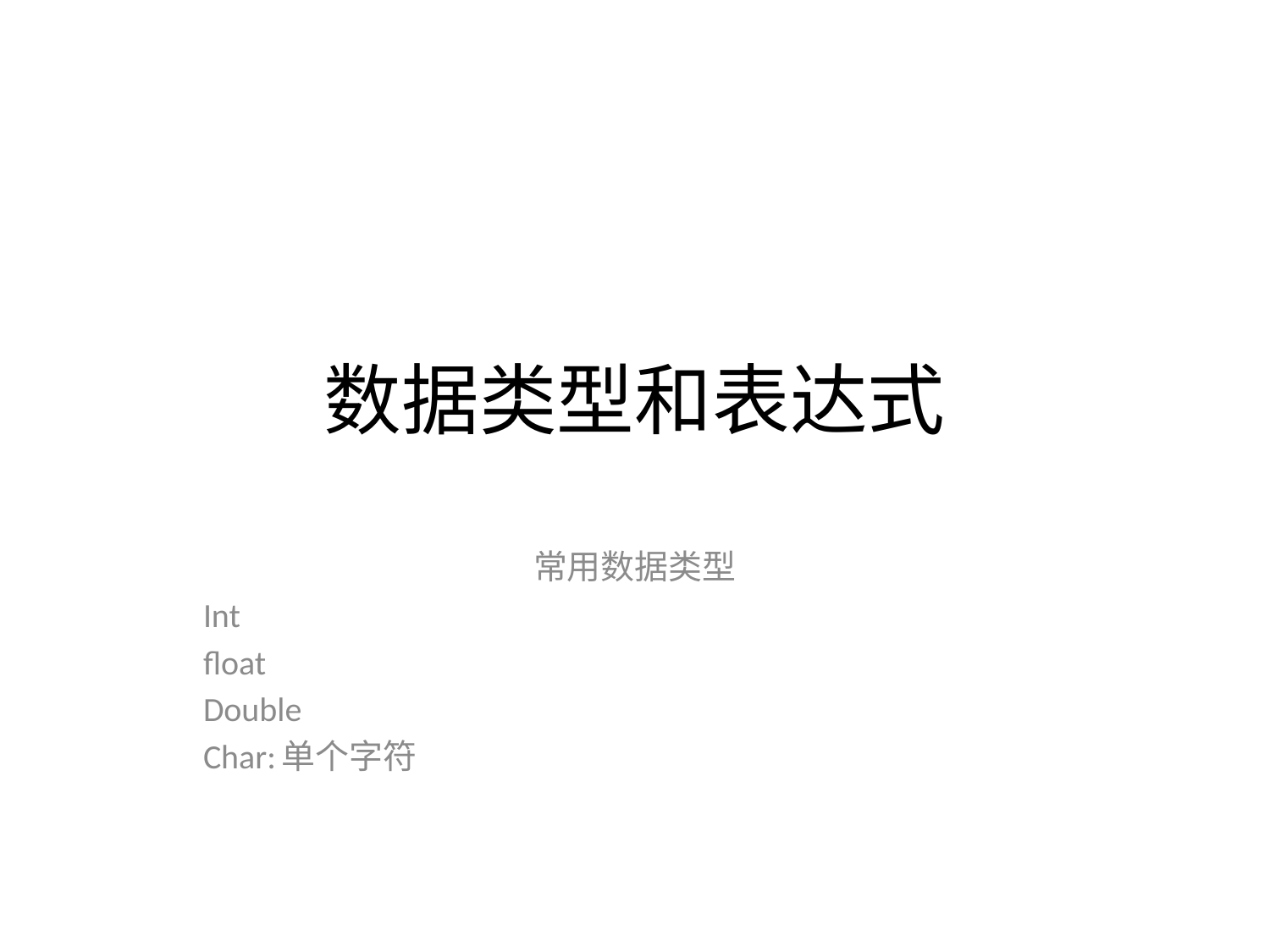

# 数据类型和表达式
常用数据类型
Int
float
Double
Char:单个字符